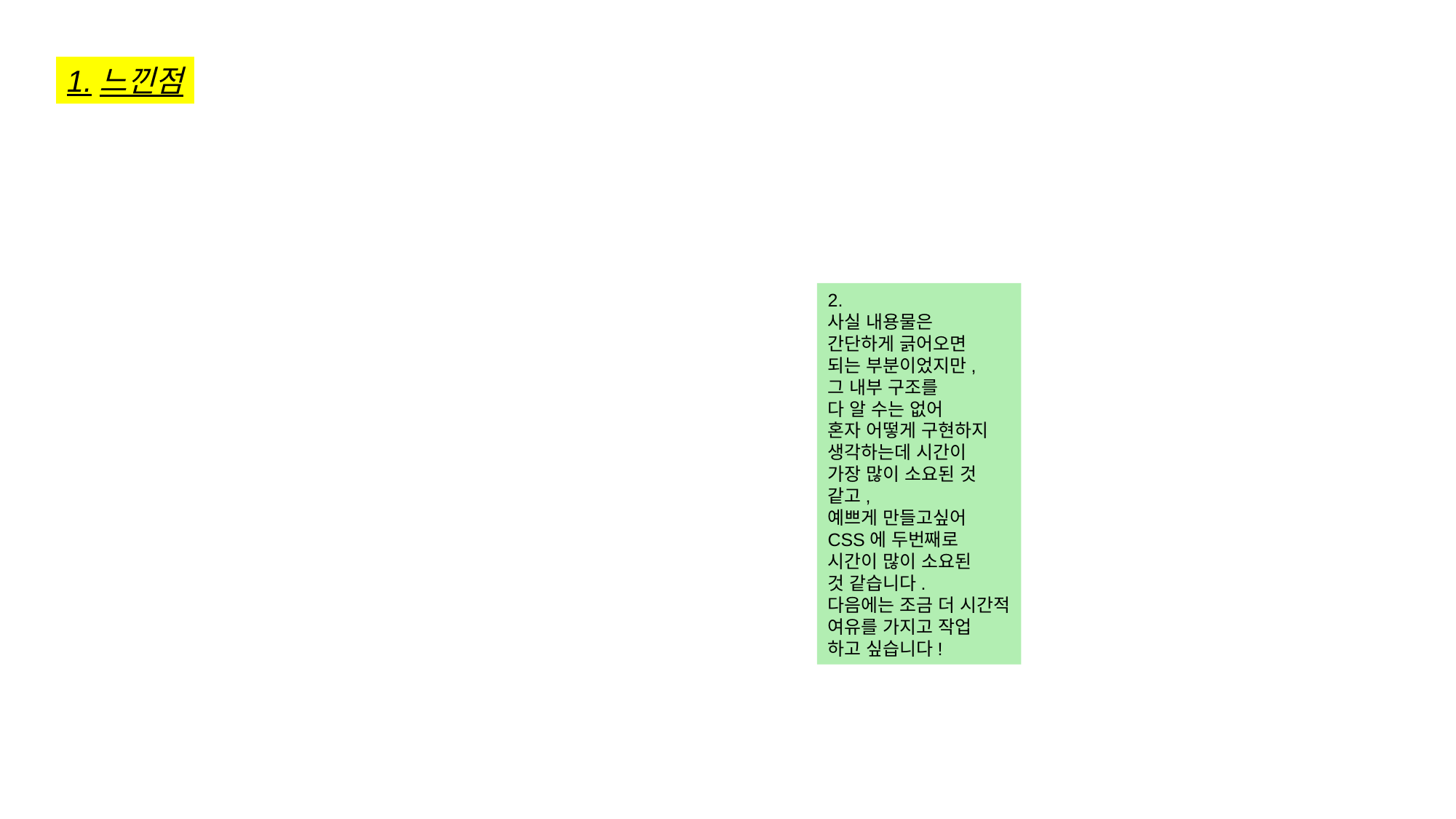

1.느낀점
2.
사실 내용물은
간단하게 긁어오면
되는 부분이었지만,
그 내부 구조를
다 알 수는 없어
혼자 어떻게 구현하지
생각하는데 시간이
가장 많이 소요된 것
같고,
예쁘게 만들고싶어
CSS에 두번째로
시간이 많이 소요된
것 같습니다.
다음에는 조금 더 시간적
여유를 가지고 작업
하고 싶습니다!